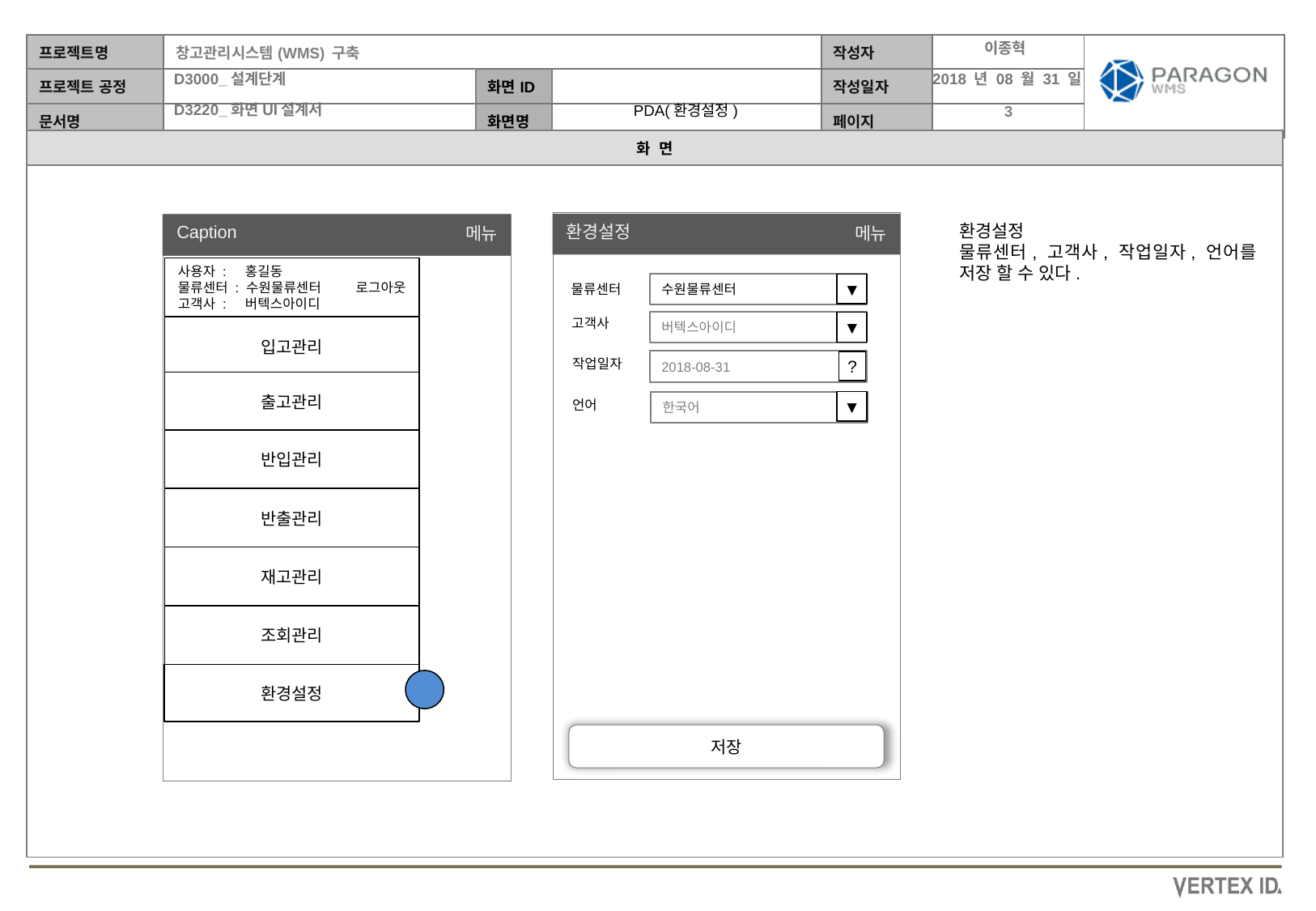

이종혁
2018 년 08 월 31 일
PDA(환경설정)

환경설정
물류센터, 고객사, 작업일자, 언어를 저장 할 수 있다.

Caption
환경설정
메뉴
메뉴
DashBoard
사용자 :    홍길동
물류센터 : 수원물류센터         로그아웃
고객사 :    버텍스아이디
고객사
수원물류센터
▼
물류센터
고객사
작업일자
버텍스아이디
▼
입고관리
작업일자
2018-08-31
?
출고관리
1. 입고관리
언어
▼
한국어
반입관리
3. 반입관리
반출관리
5. 재고관리
재고관리
조회관리
환경설정

저장